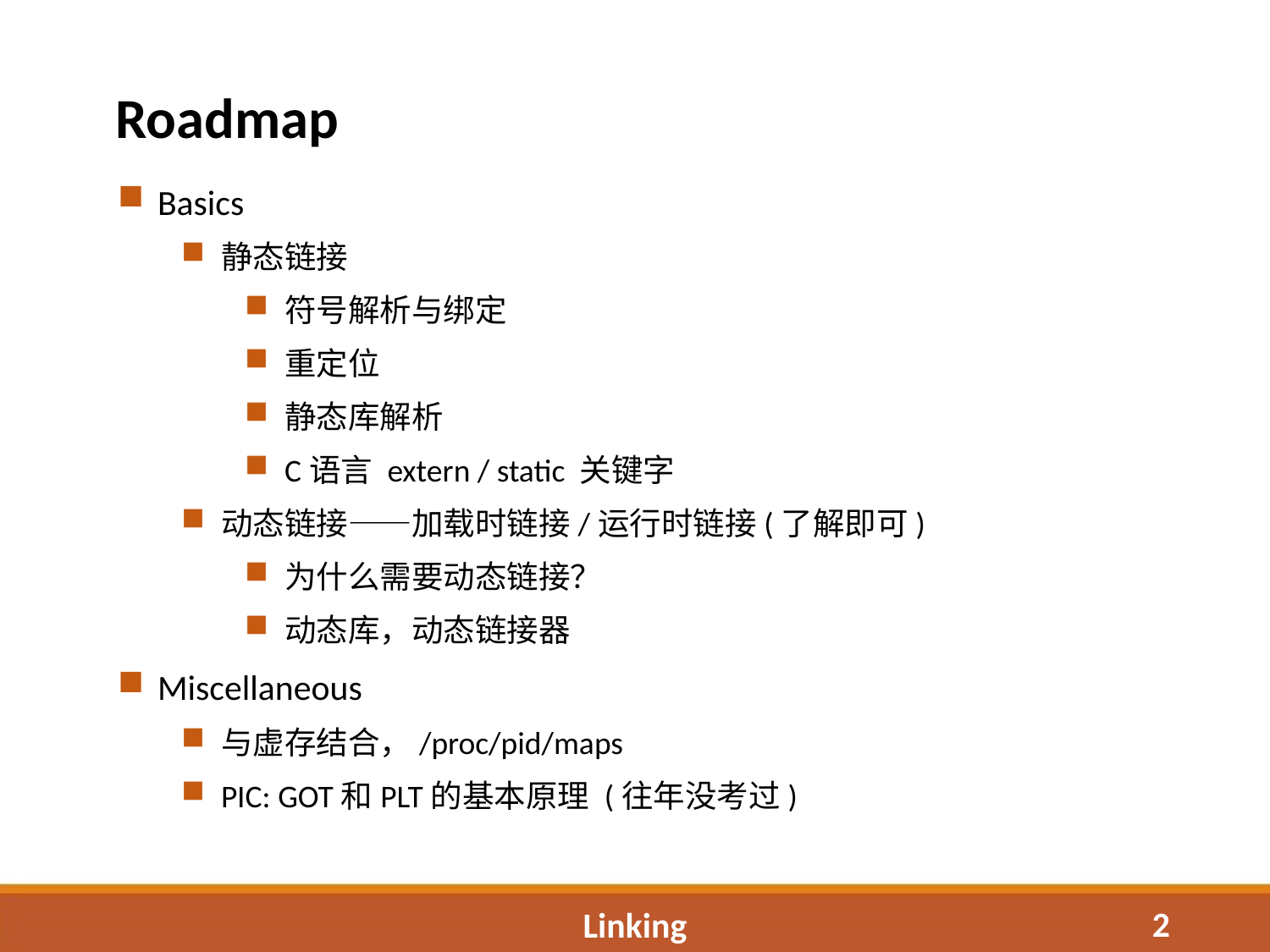

Roadmap
Basics
静态链接
符号解析与绑定
重定位
静态库解析
C语言 extern / static 关键字
动态链接——加载时链接/运行时链接(了解即可)
为什么需要动态链接？
动态库，动态链接器
Miscellaneous
与虚存结合，/proc/pid/maps
PIC: GOT和PLT的基本原理 (往年没考过)
2
Linking